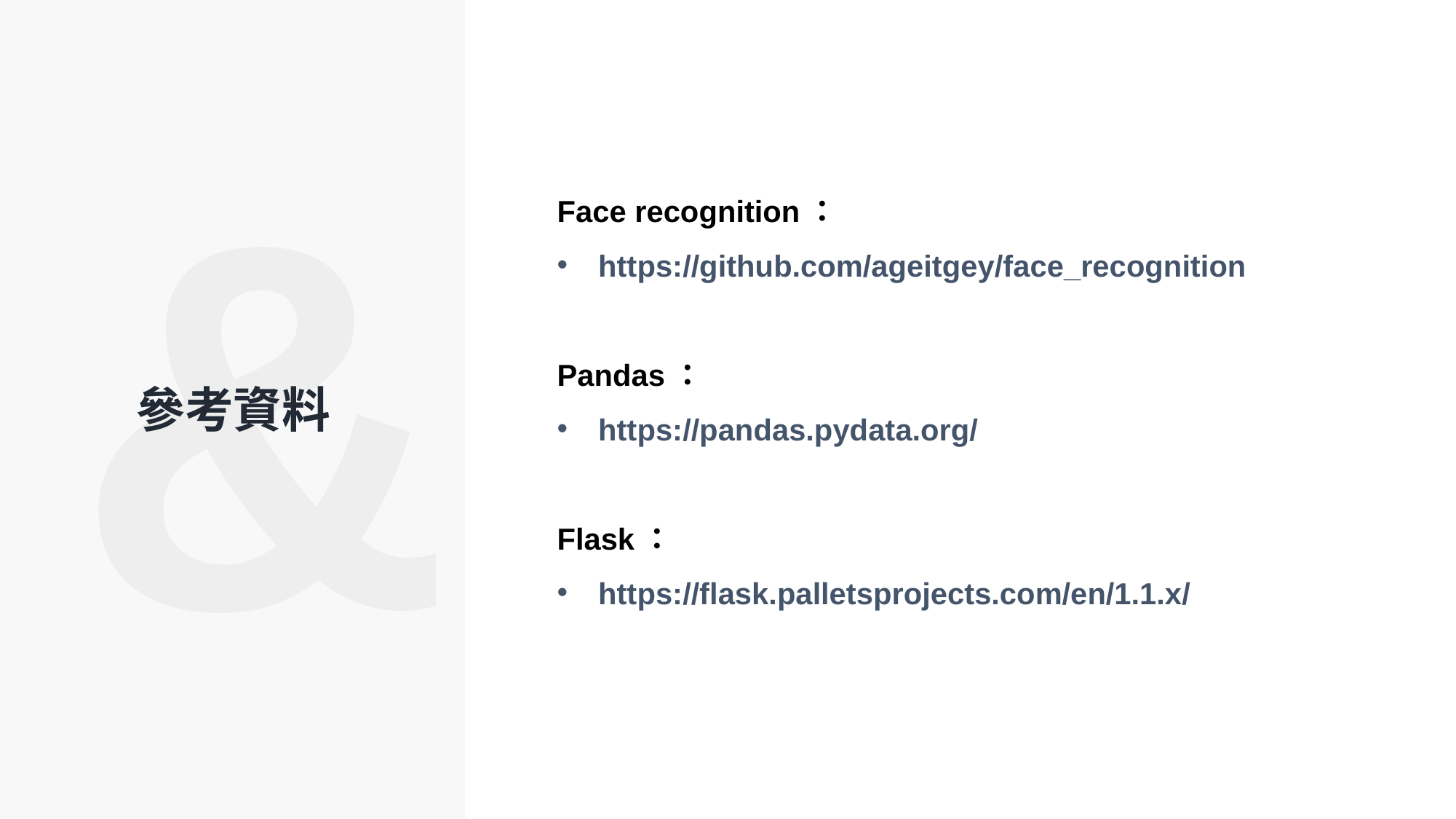

Face recognition：
https://github.com/ageitgey/face_recognition

Pandas：
https://pandas.pydata.org/

Flask：
https://flask.palletsprojects.com/en/1.1.x/
參考資料